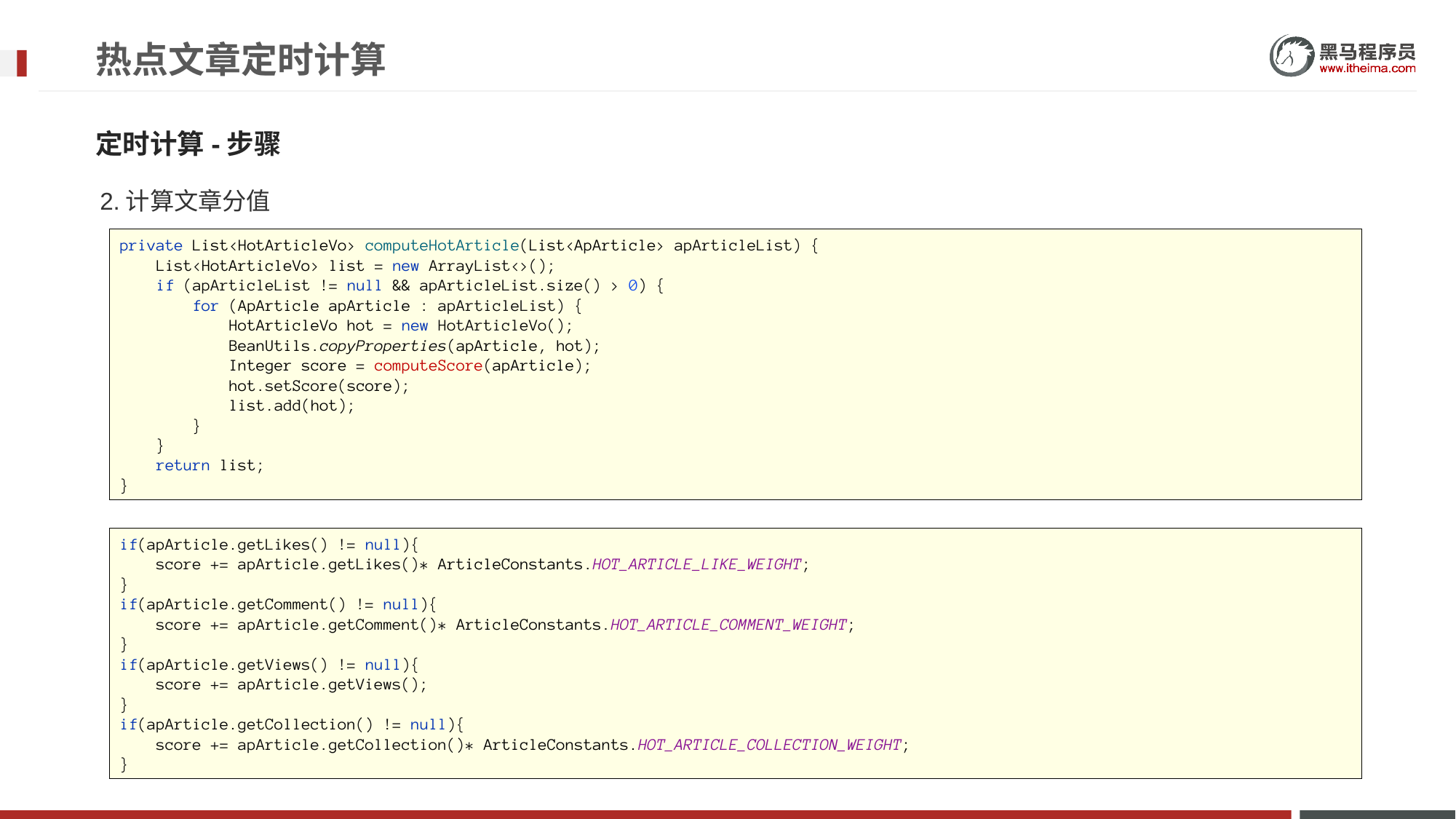

# 热点文章定时计算
定时计算-步骤
2.计算文章分值
private List<HotArticleVo> computeHotArticle(List<ApArticle> apArticleList) {
    List<HotArticleVo> list = new ArrayList<>();
    if (apArticleList != null && apArticleList.size() > 0) {
        for (ApArticle apArticle : apArticleList) {
            HotArticleVo hot = new HotArticleVo();
            BeanUtils.copyProperties(apArticle, hot);
            Integer score = computeScore(apArticle);
            hot.setScore(score);
            list.add(hot);
        }
    }
    return list;
}
if(apArticle.getLikes() != null){
    score += apArticle.getLikes()* ArticleConstants.HOT_ARTICLE_LIKE_WEIGHT;
}
if(apArticle.getComment() != null){
    score += apArticle.getComment()* ArticleConstants.HOT_ARTICLE_COMMENT_WEIGHT;
}
if(apArticle.getViews() != null){
    score += apArticle.getViews();
}
if(apArticle.getCollection() != null){
    score += apArticle.getCollection()* ArticleConstants.HOT_ARTICLE_COLLECTION_WEIGHT;
}